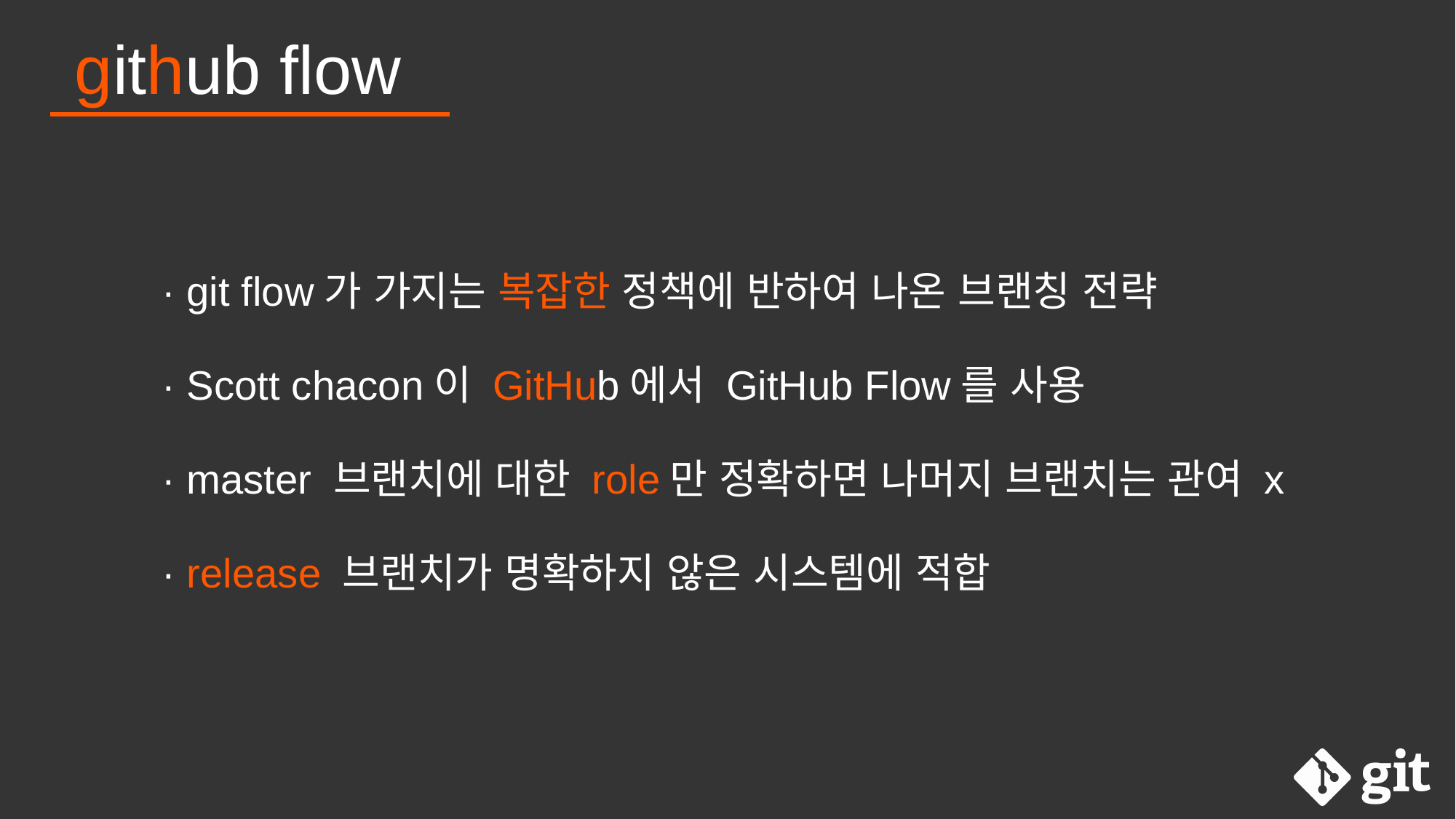

github flow
· git flow가 가지는 복잡한 정책에 반하여 나온 브랜칭 전략
· Scott chacon이 GitHub에서 GitHub Flow를 사용
· master 브랜치에 대한 role만 정확하면 나머지 브랜치는 관여 x
· release 브랜치가 명확하지 않은 시스템에 적합